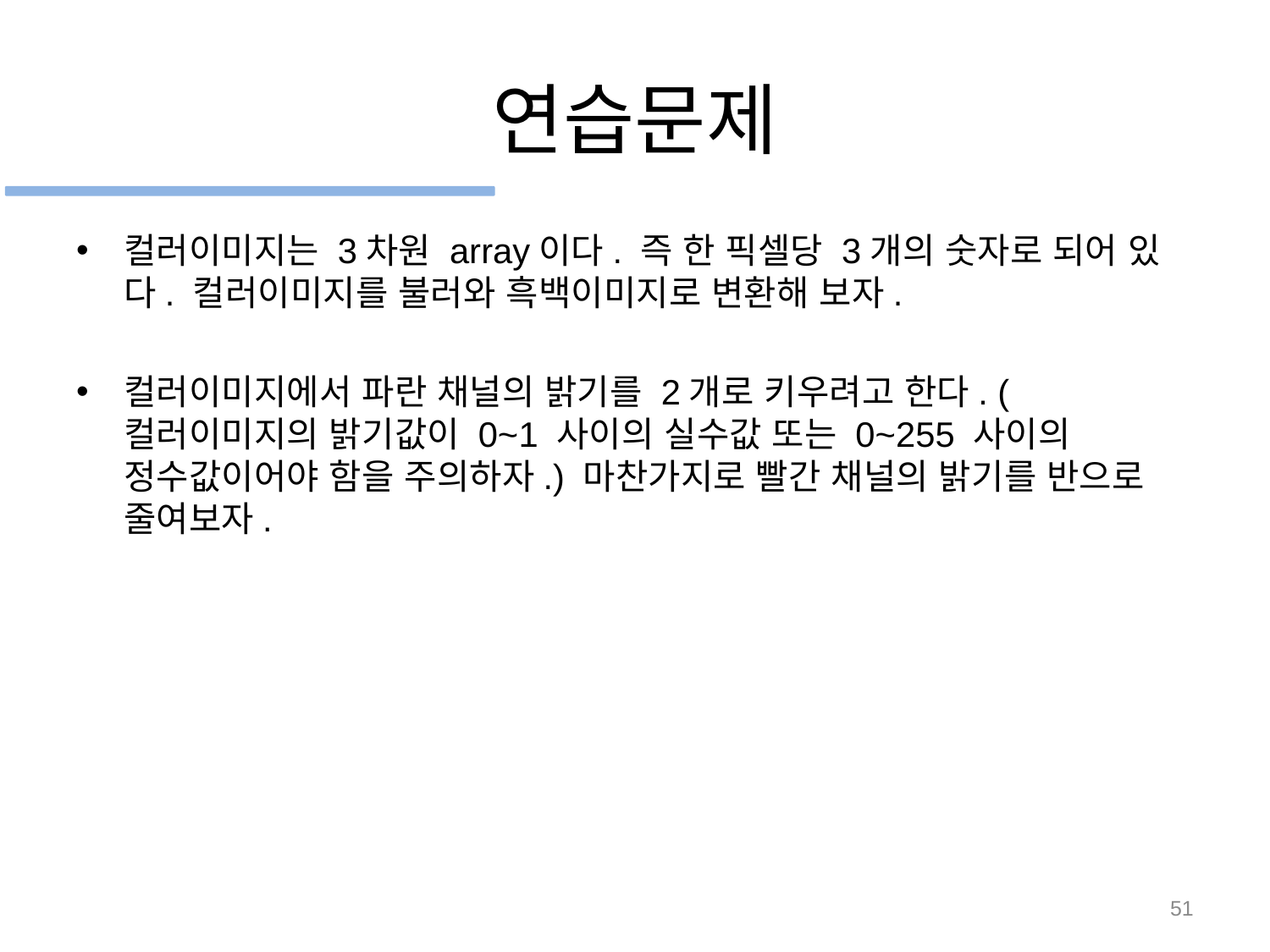

# 연습문제

컬러이미지는 3차원 array이다. 즉 한 픽셀당 3개의 숫자로 되어 있다. 컬러이미지를 불러와 흑백이미지로 변환해 보자.

컬러이미지에서 파란 채널의 밝기를 2개로 키우려고 한다. (컬러이미지의 밝기값이 0~1 사이의 실수값 또는 0~255 사이의 정수값이어야 함을 주의하자.) 마찬가지로 빨간 채널의 밝기를 반으로 줄여보자.
51